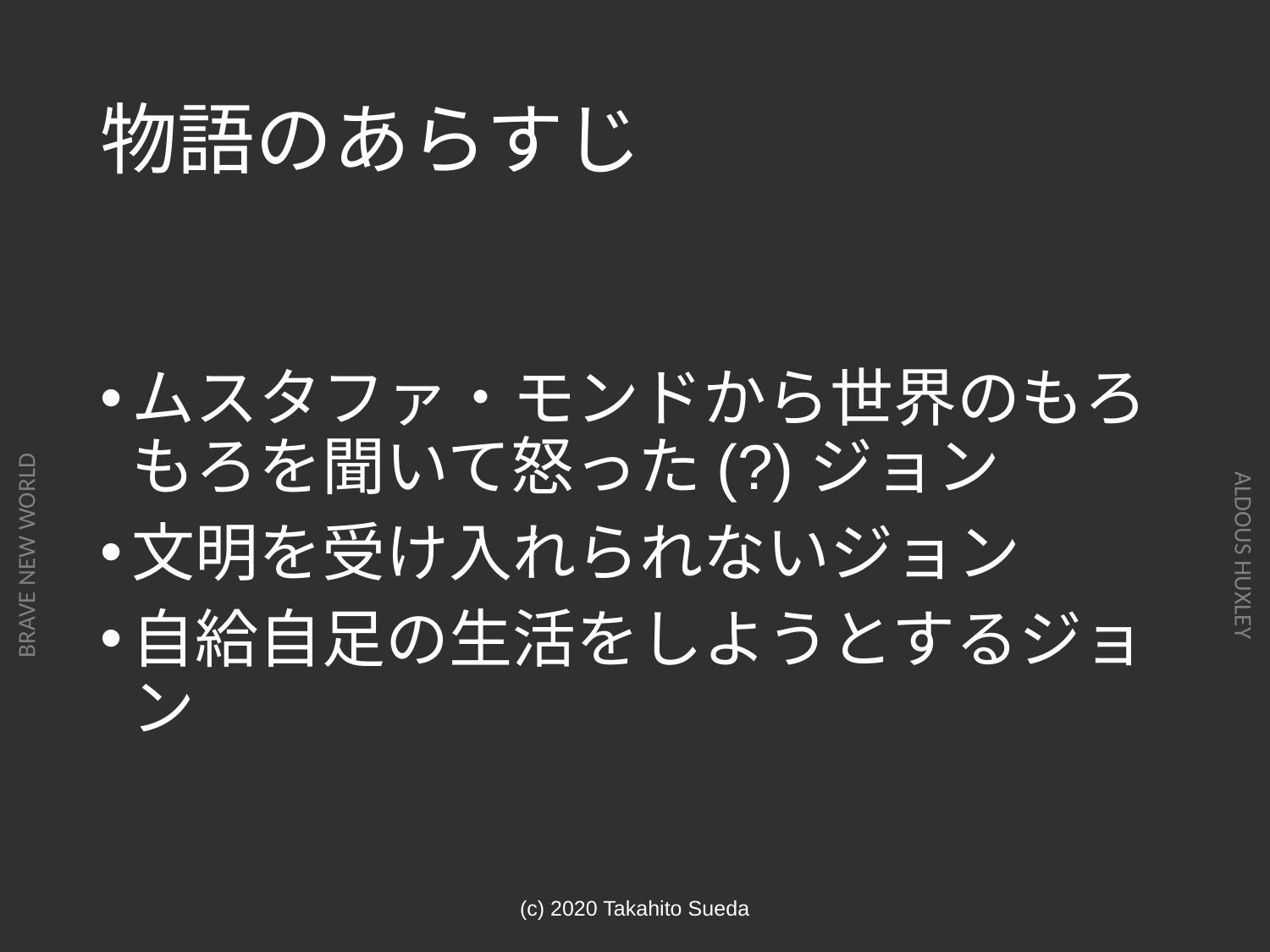

# 物語のあらすじ
ムスタファ・モンドから世界のもろもろを聞いて怒った(?)ジョン
文明を受け入れられないジョン
自給自足の生活をしようとするジョン
(c) 2020 Takahito Sueda